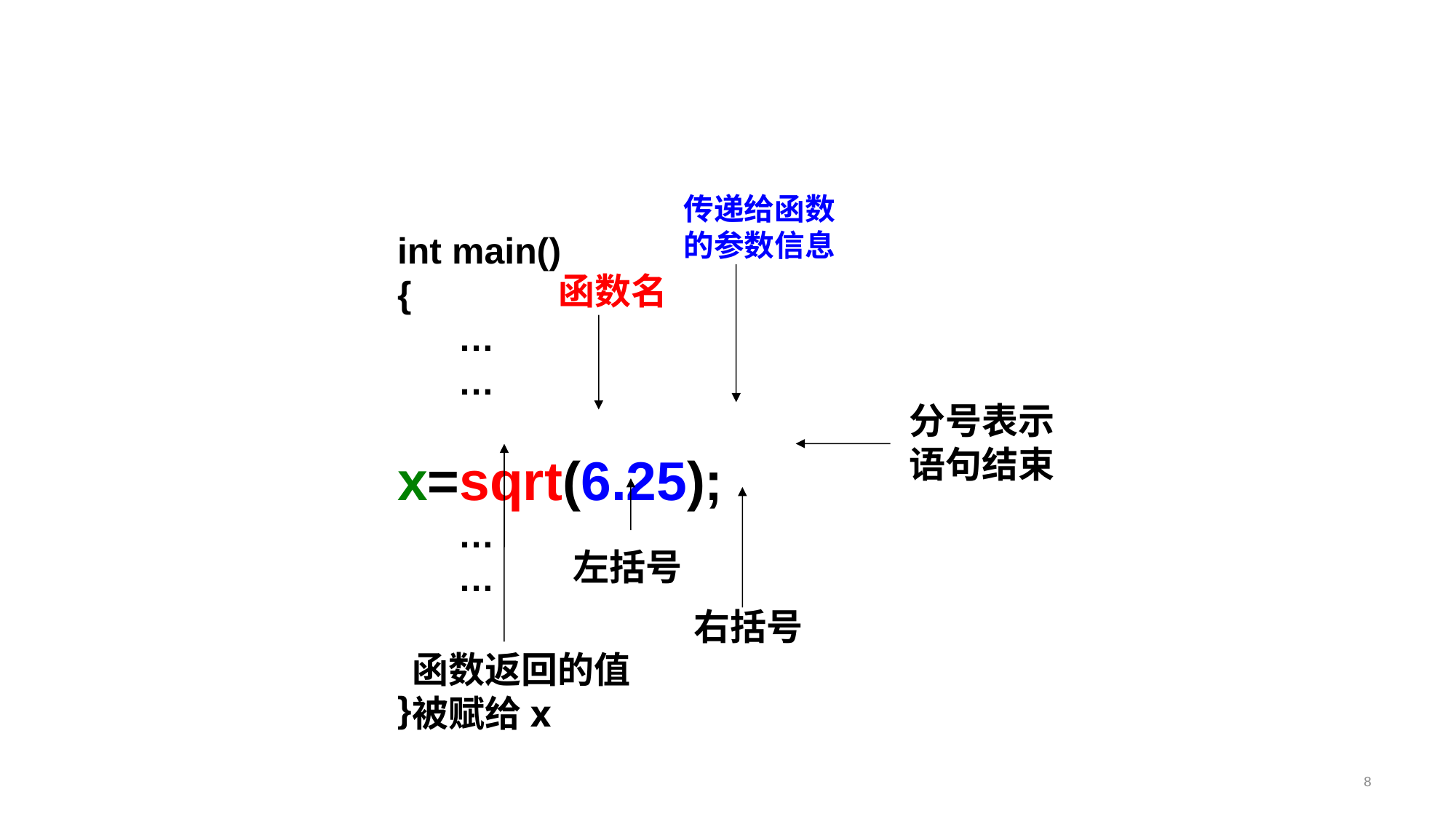

传递给函数的参数信息
int main()
{
      …
      …
      x=sqrt(6.25);
      …
      …

}
函数名

分号表示语句结束

左括号
右括号
函数返回的值
被赋给x
8